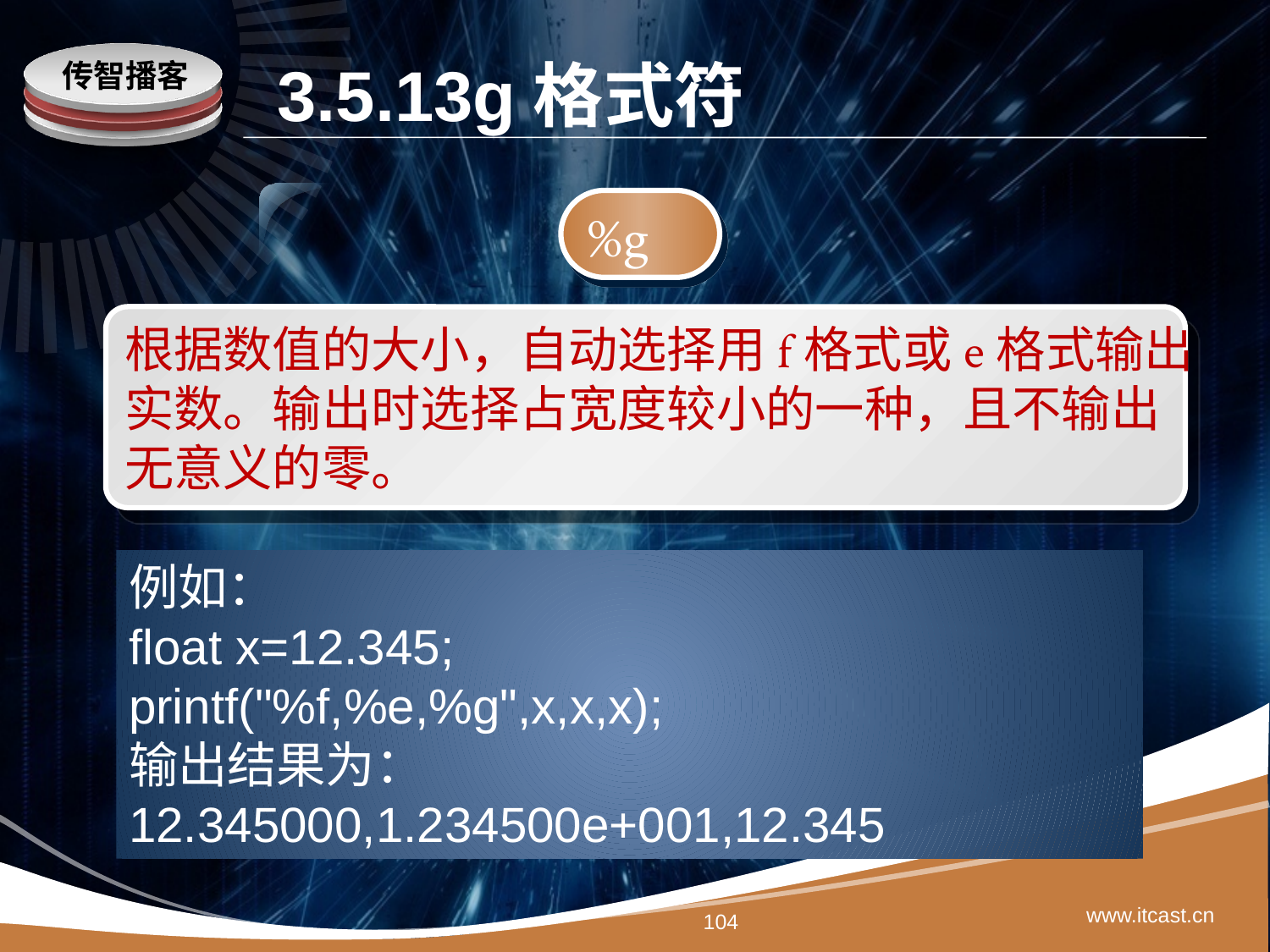

# 3.5.13g格式符

%g
根据数值的大小，自动选择用f格式或e格式输出
实数。输出时选择占宽度较小的一种，且不输出
无意义的零。
例如：
float x=12.345;
printf("%f,%e,%g",x,x,x);
输出结果为： 12.345000,1.234500e+001,12.345
www.itcast.cn
104